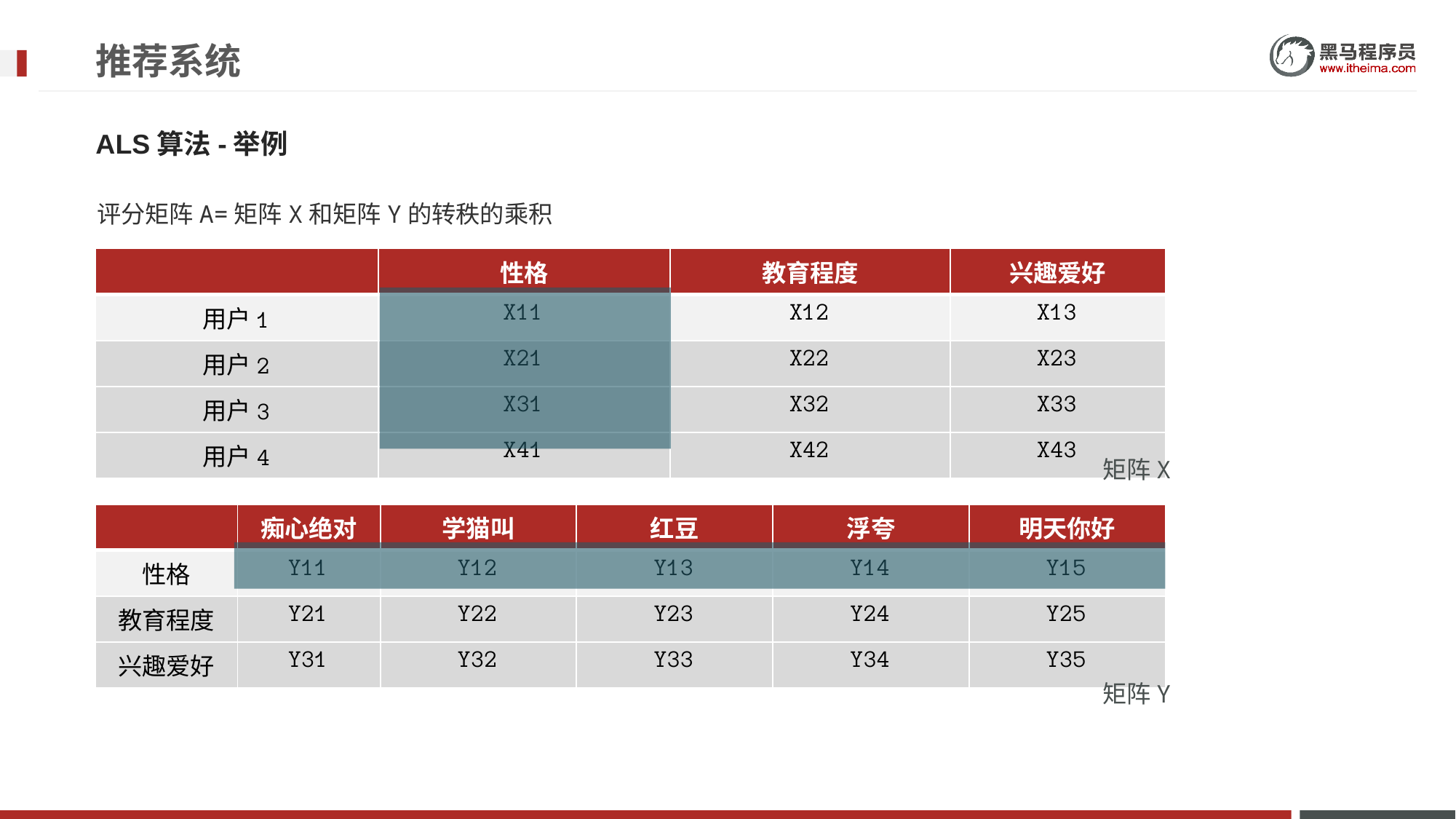

# 推荐系统
ALS算法-举例
评分矩阵A=矩阵X和矩阵Y的转秩的乘积
|  | 性格 | 教育程度 | 兴趣爱好 |
| --- | --- | --- | --- |
| 用户1 | X11 | X12 | X13 |
| 用户2 | X21 | X22 | X23 |
| 用户3 | X31 | X32 | X33 |
| 用户4 | X41 | X42 | X43 |

矩阵X
|  | 痴心绝对 | 学猫叫 | 红豆 | 浮夸 | 明天你好 |
| --- | --- | --- | --- | --- | --- |
| 性格 | Y11 | Y12 | Y13 | Y14 | Y15 |
| 教育程度 | Y21 | Y22 | Y23 | Y24 | Y25 |
| 兴趣爱好 | Y31 | Y32 | Y33 | Y34 | Y35 |

矩阵Y